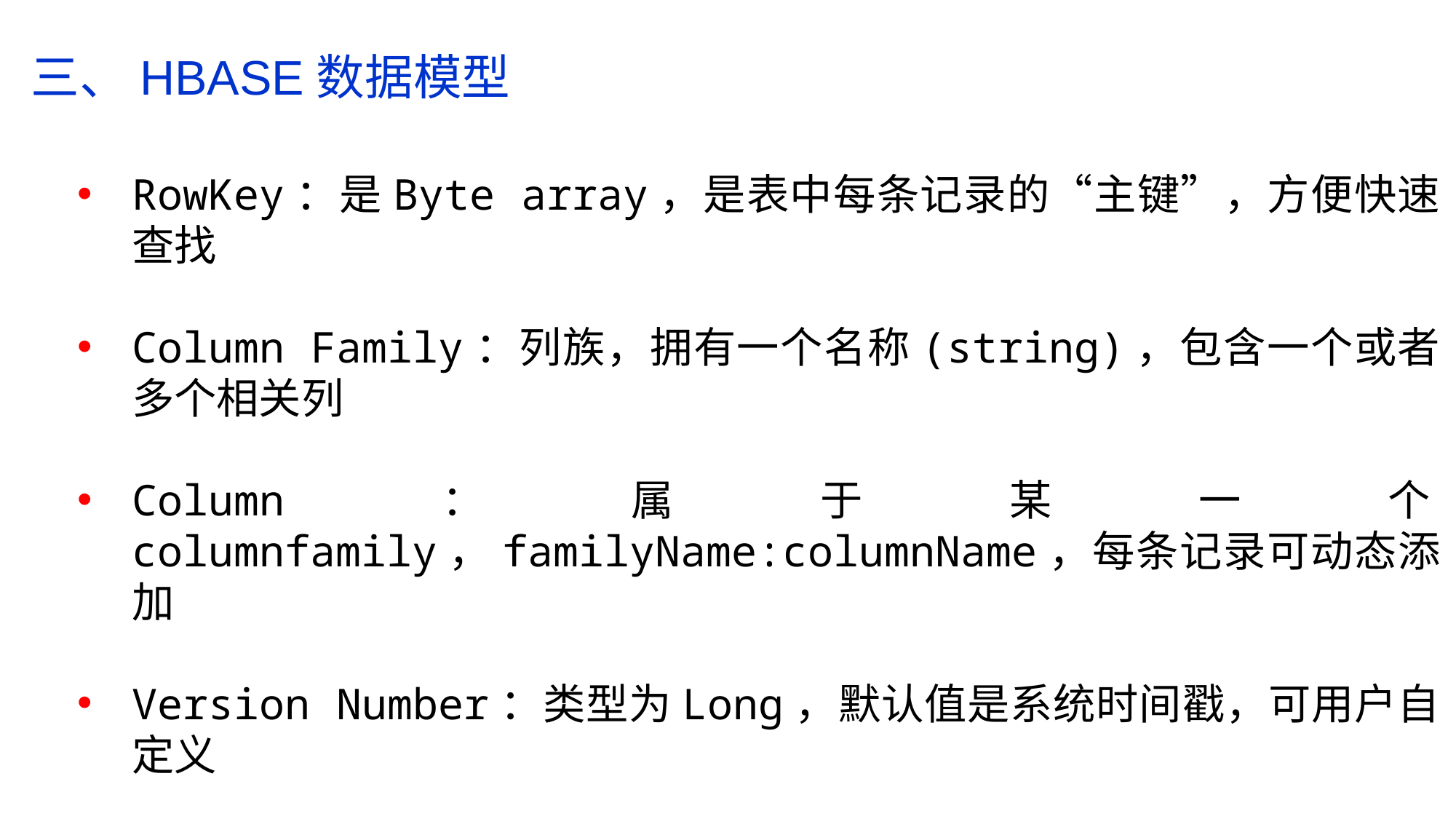

三、HBASE数据模型
RowKey：是Byte array，是表中每条记录的“主键”，方便快速查找

Column Family：列族，拥有一个名称(string)，包含一个或者多个相关列

Column：属于某一个columnfamily，familyName:columnName，每条记录可动态添加

Version Number：类型为Long，默认值是系统时间戳，可用户自定义

Value(Cell)：Byte array 。